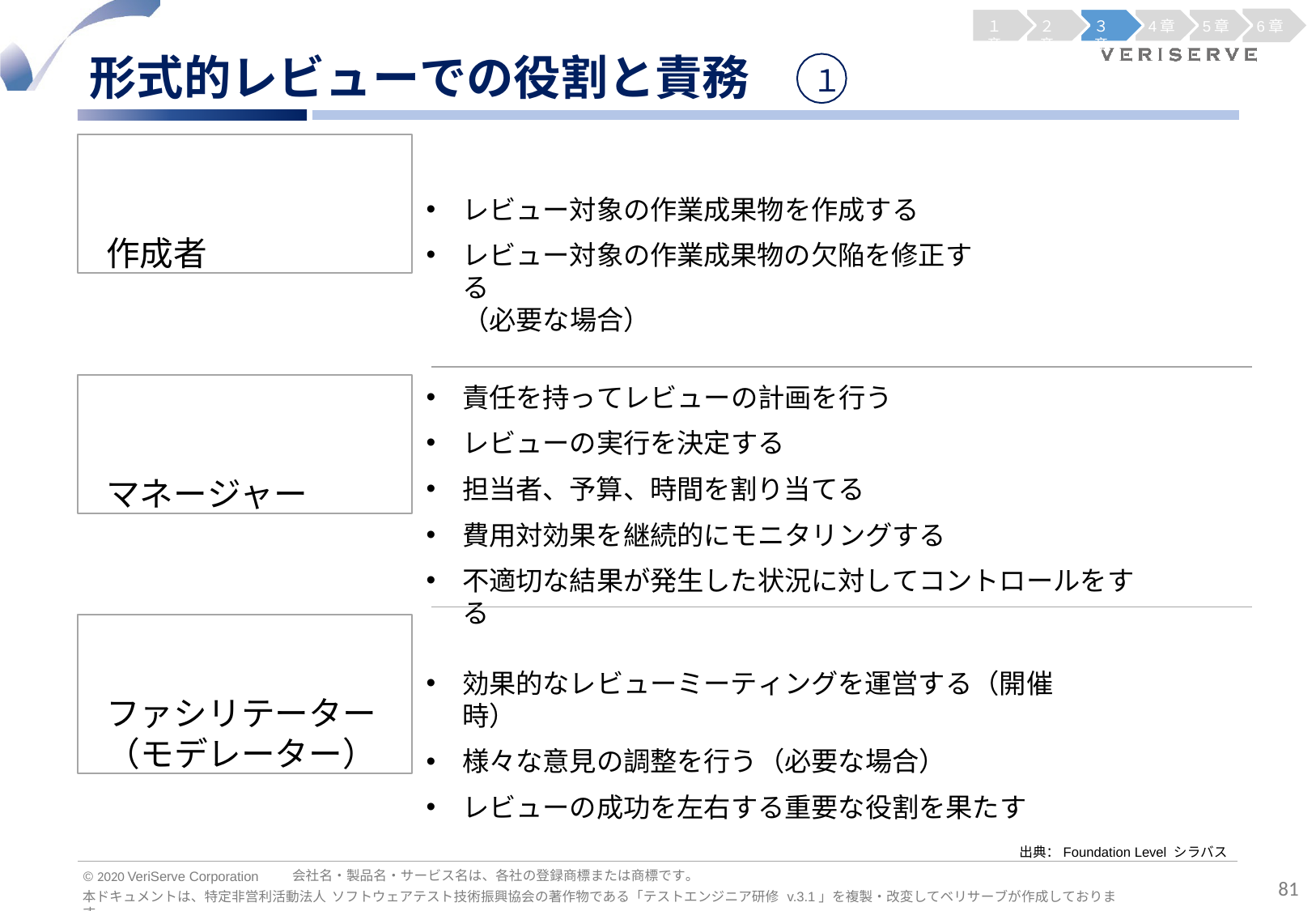

１章
２章
３章
4章
5章
6章
形式的レビューでの役割と責務

１

作成者
レビュー対象の作業成果物を作成する
レビュー対象の作業成果物の欠陥を修正する
（必要な場合）
責任を持ってレビューの計画を行う
レビューの実行を決定する
担当者、予算、時間を割り当てる
費用対効果を継続的にモニタリングする
不適切な結果が発生した状況に対してコントロールをする

マネージャー

ファシリテーター
（モデレーター）
効果的なレビューミーティングを運営する（開催時）
様々な意見の調整を行う（必要な場合）
レビューの成功を左右する重要な役割を果たす
出典：Foundation Level シラバス
会社名・製品名・サービス名は、各社の登録商標または商標です。
© 2020 VeriServe Corporation
81
本ドキュメントは、特定非営利活動法人 ソフトウェアテスト技術振興協会の著作物である「テストエンジニア研修 v.3.1」を複製・改変してベリサーブが作成しております。